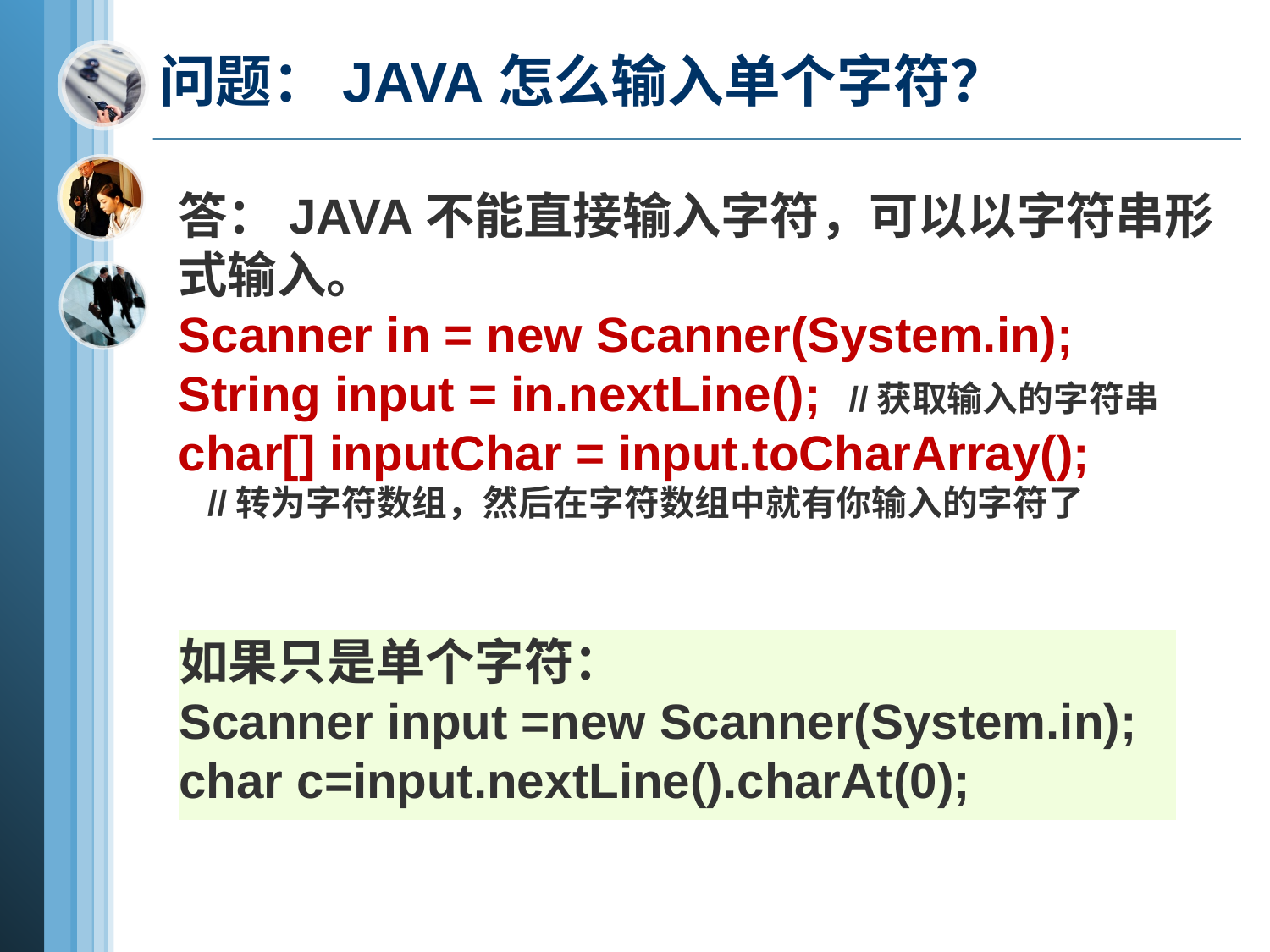

# 问题：JAVA怎么输入单个字符？
答：JAVA不能直接输入字符，可以以字符串形式输入。
Scanner in = new Scanner(System.in);
String input = in.nextLine();  //获取输入的字符串
char[] inputChar = input.toCharArray();
   //转为字符数组，然后在字符数组中就有你输入的字符了
如果只是单个字符：
Scanner input =new Scanner(System.in);
char c=input.nextLine().charAt(0);